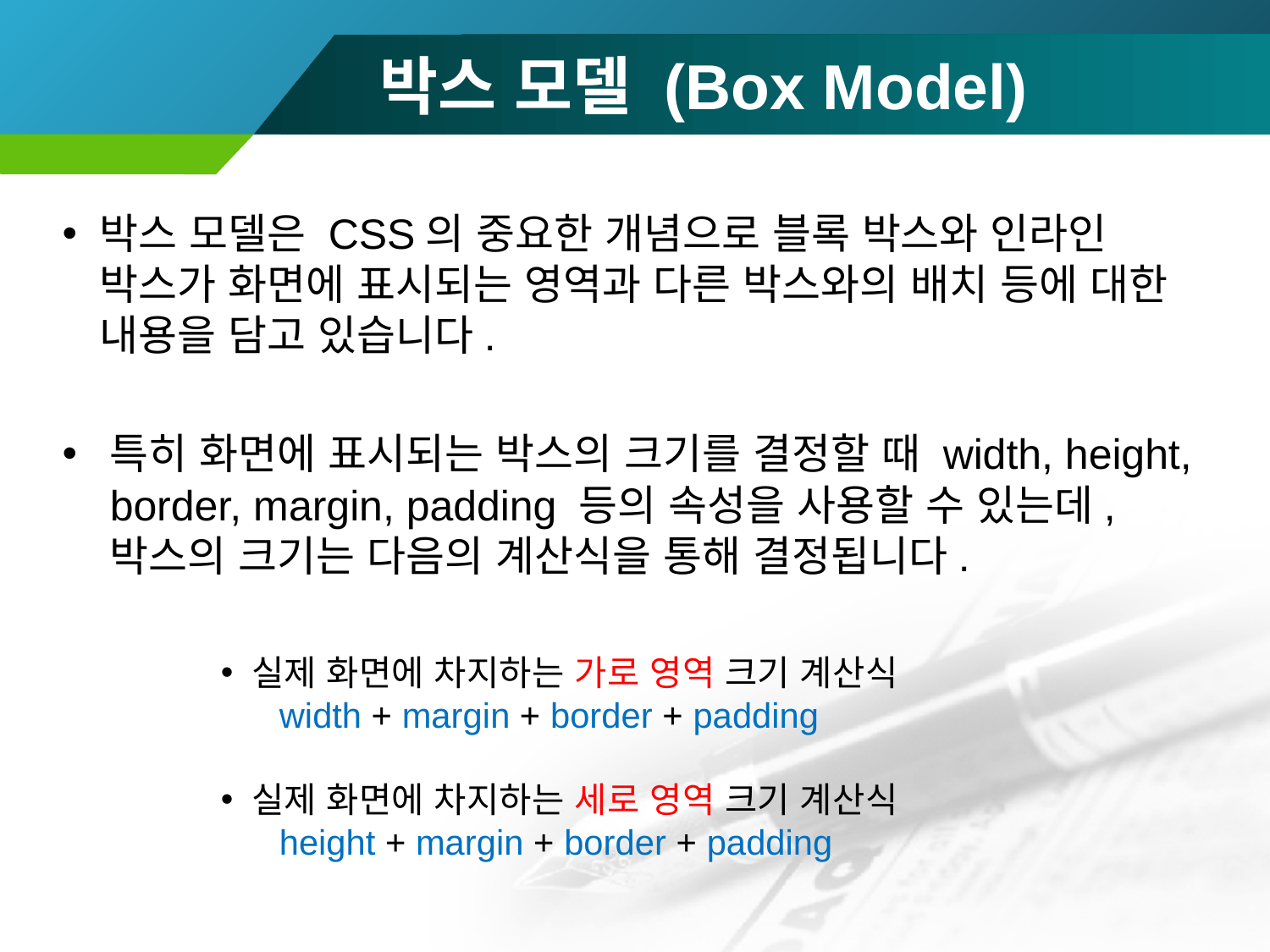

# 박스 모델 (Box Model)
박스 모델은 CSS의 중요한 개념으로 블록 박스와 인라인 박스가 화면에 표시되는 영역과 다른 박스와의 배치 등에 대한 내용을 담고 있습니다.

특히 화면에 표시되는 박스의 크기를 결정할 때 width, height, border, margin, padding 등의 속성을 사용할 수 있는데, 박스의 크기는 다음의 계산식을 통해 결정됩니다.

 실제 화면에 차지하는 가로 영역 크기 계산식
      width + margin + border + padding

 실제 화면에 차지하는 세로 영역 크기 계산식
      height + margin + border + padding